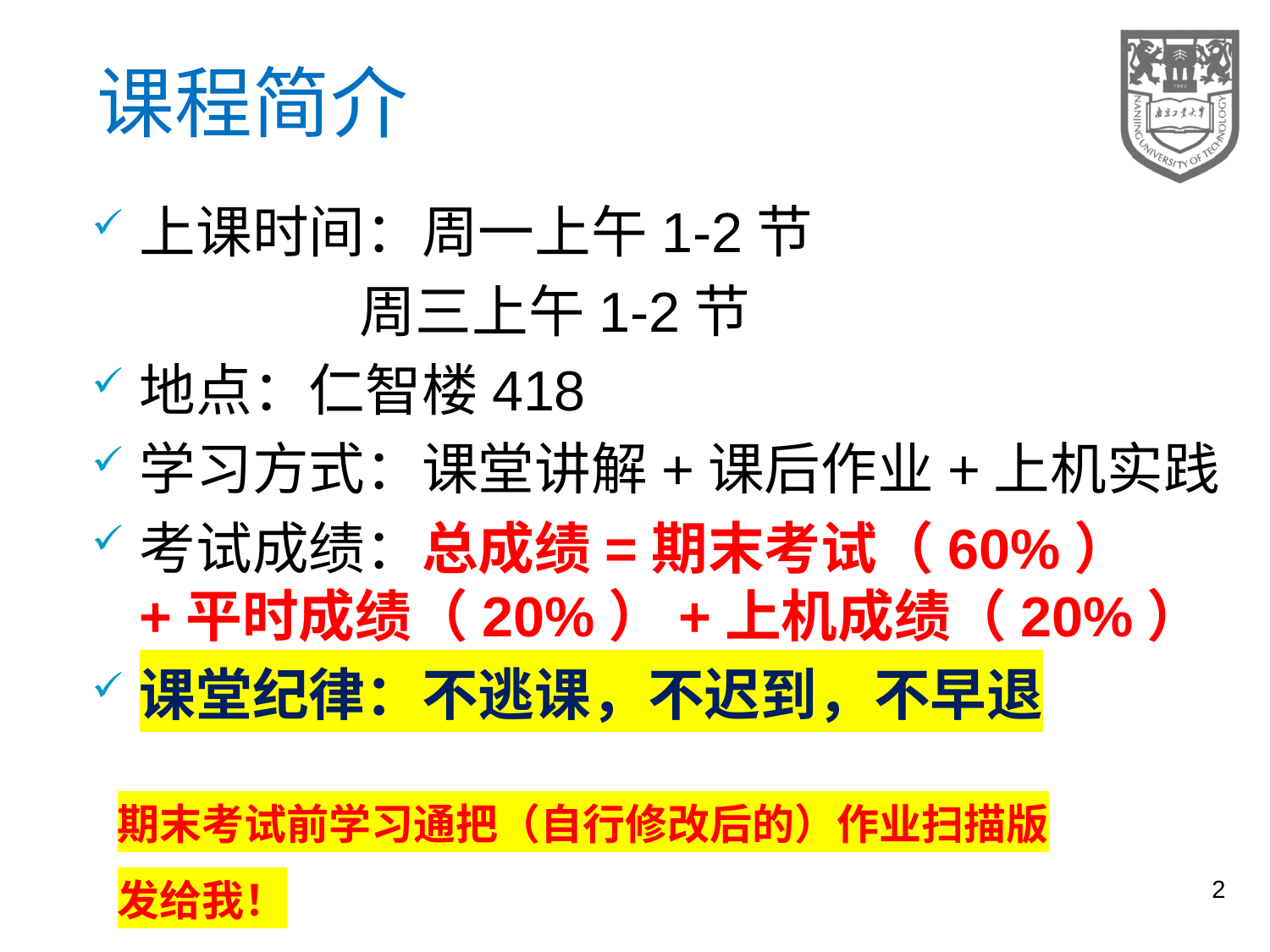

# 课程简介
上课时间：周一上午1-2节
                    周三上午1-2节
地点：仁智楼418
学习方式：课堂讲解+课后作业+上机实践
考试成绩：总成绩=期末考试（60%）+平时成绩（20%）+上机成绩（20%）
课堂纪律：不逃课，不迟到，不早退
期末考试前学习通把（自行修改后的）作业扫描版发给我！
2